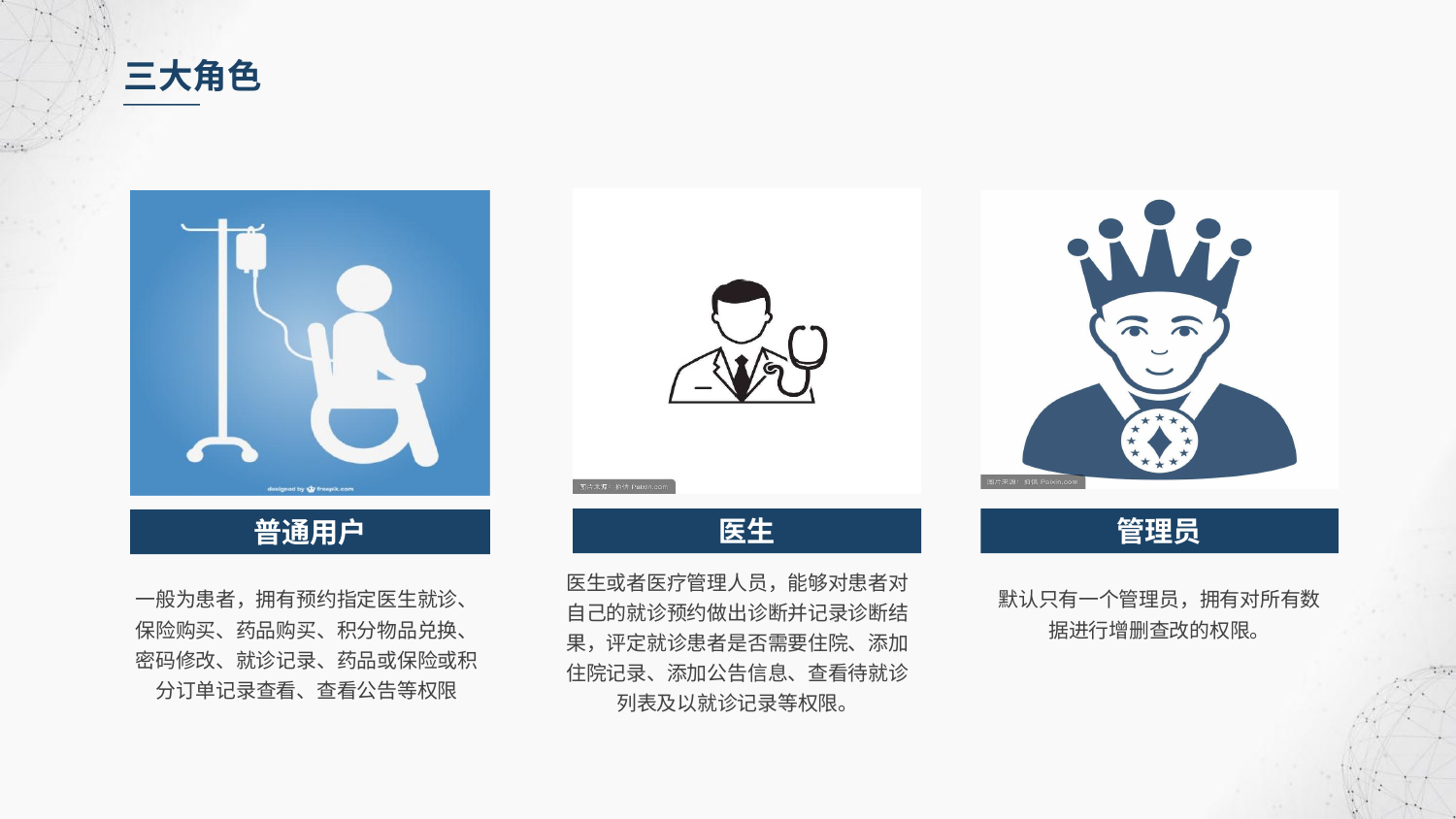

三大角色

医生
管理员
普通用户
医生或者医疗管理人员，能够对患者对自己的就诊预约做出诊断并记录诊断结果，评定就诊患者是否需要住院、添加住院记录、添加公告信息、查看待就诊列表及以就诊记录等权限。
一般为患者，拥有预约指定医生就诊、保险购买、药品购买、积分物品兑换、密码修改、就诊记录、药品或保险或积分订单记录查看、查看公告等权限
默认只有一个管理员，拥有对所有数据进行增删查改的权限。